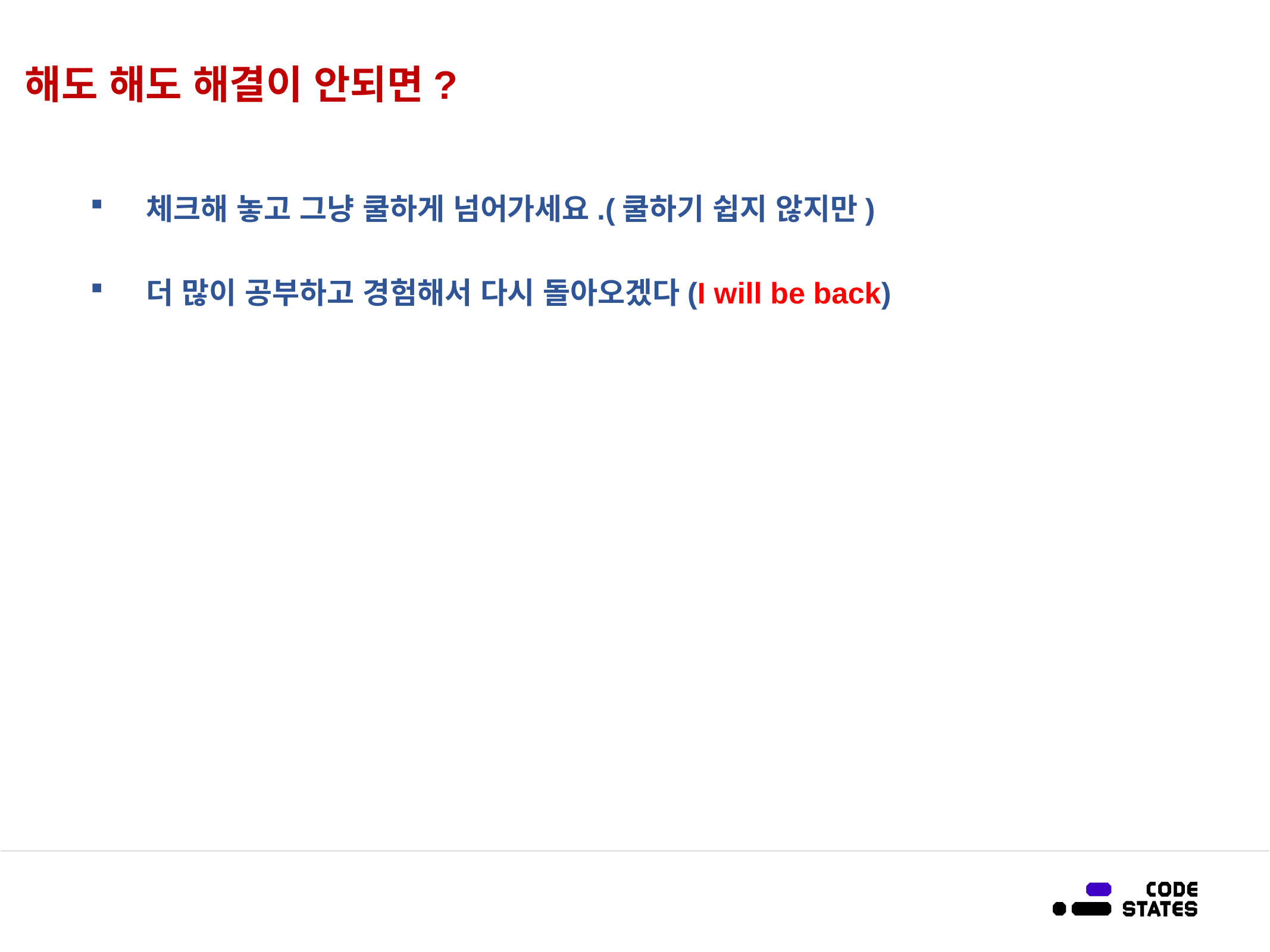

# 해도 해도 해결이 안되면?
체크해 놓고 그냥 쿨하게 넘어가세요.(쿨하기 쉽지 않지만)

더 많이 공부하고 경험해서 다시 돌아오겠다(I will be back)